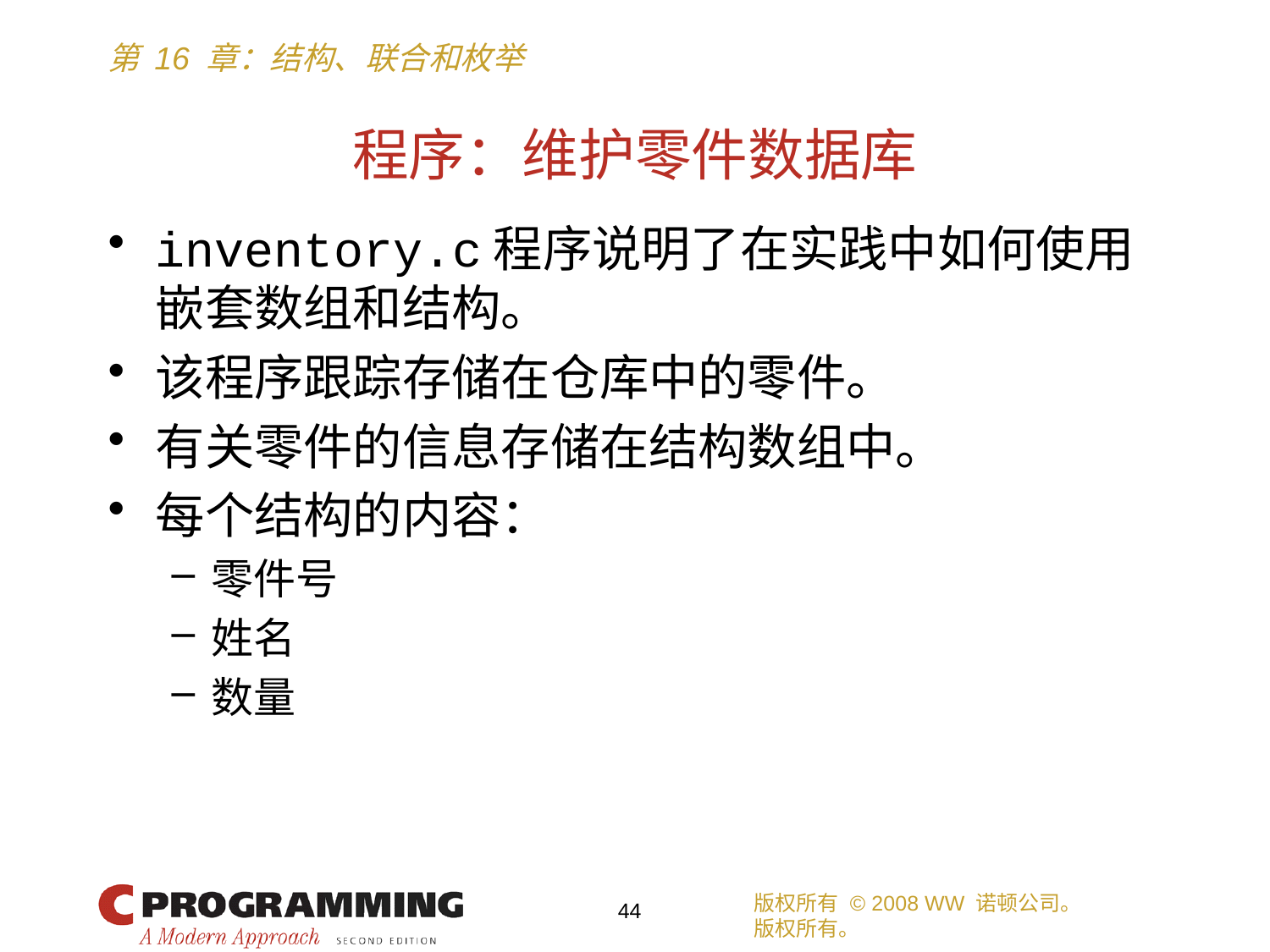

# 程序：维护零件数据库
inventory.c程序说明了在实践中如何使用嵌套数组和结构。
该程序跟踪存储在仓库中的零件。
有关零件的信息存储在结构数组中。
每个结构的内容：
零件号
姓名
数量

版权所有 © 2008 WW 诺顿公司。
版权所有。
44